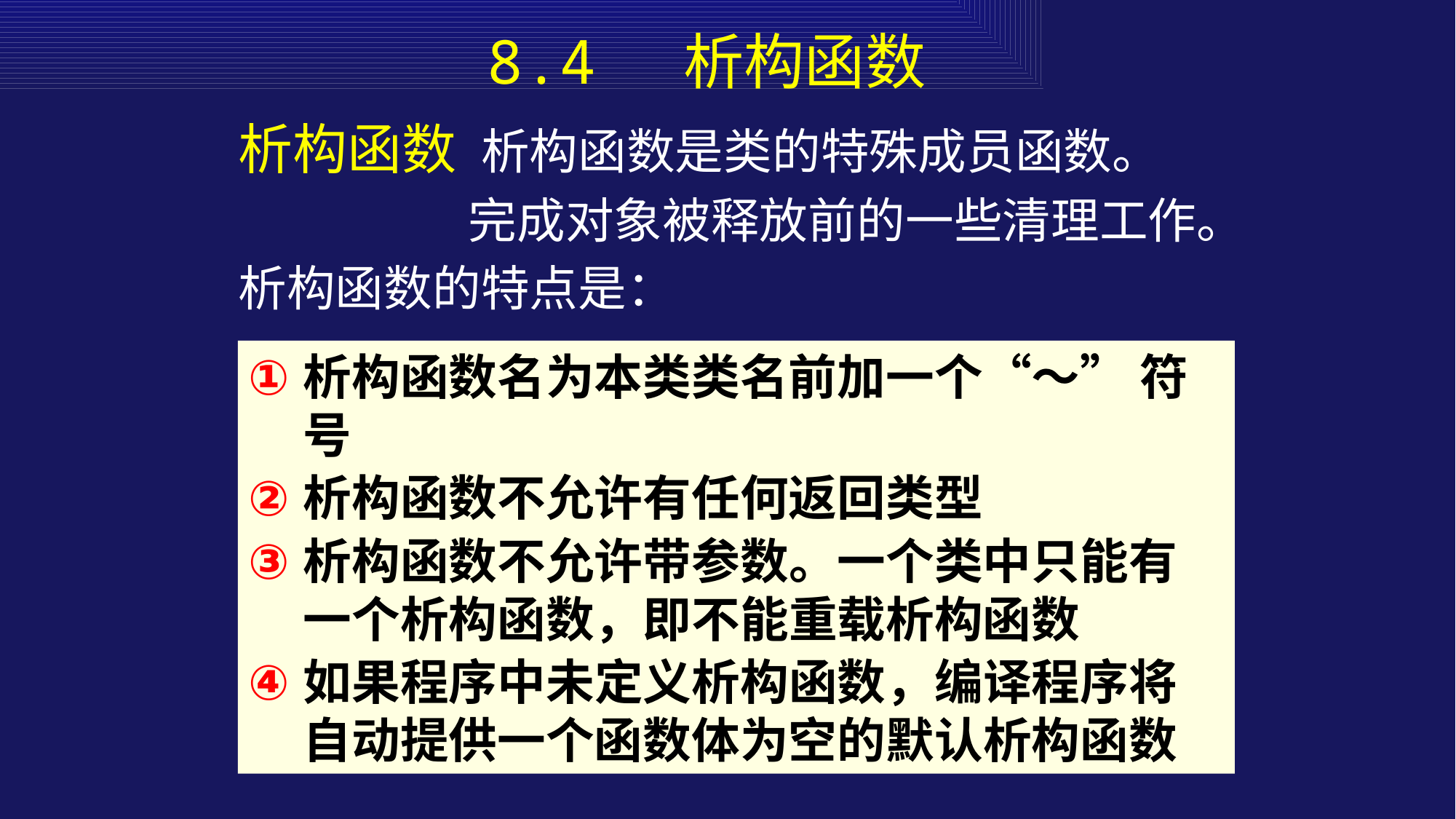

# 8.4  析构函数
析构函数  析构函数是类的特殊成员函数。
                    完成对象被释放前的一些清理工作。
析构函数的特点是：
析构函数名为本类类名前加一个“～” 符号
析构函数不允许有任何返回类型
析构函数不允许带参数。一个类中只能有一个析构函数，即不能重载析构函数
如果程序中未定义析构函数，编译程序将自动提供一个函数体为空的默认析构函数